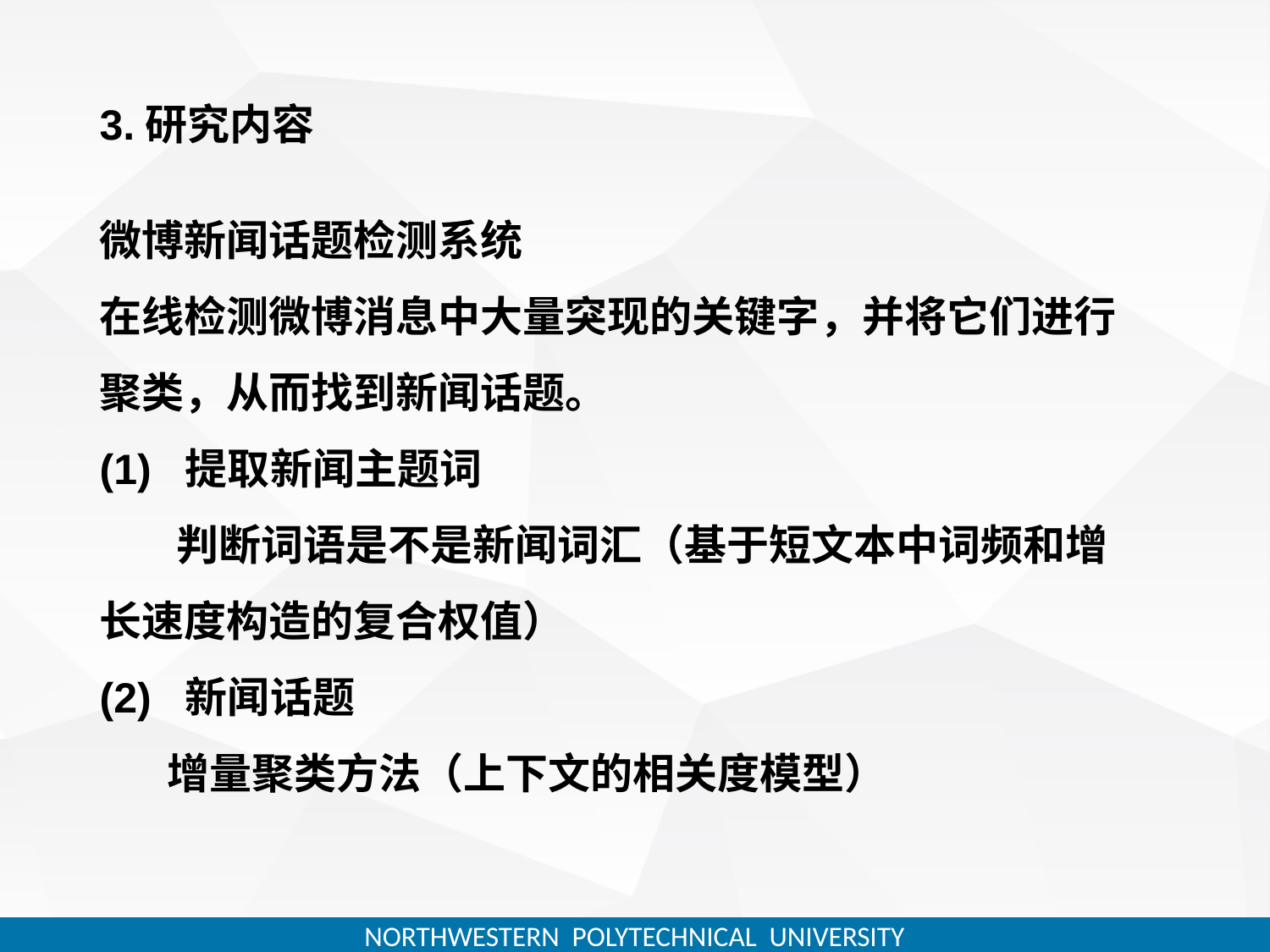

3.研究内容
微博新闻话题检测系统
在线检测微博消息中大量突现的关键字，并将它们进行聚类，从而找到新闻话题。
(1)  提取新闻主题词
       判断词语是不是新闻词汇（基于短文本中词频和增长速度构造的复合权值）
(2)  新闻话题
      增量聚类方法（上下文的相关度模型）
NORTHWESTERN  POLYTECHNICAL  UNIVERSITY